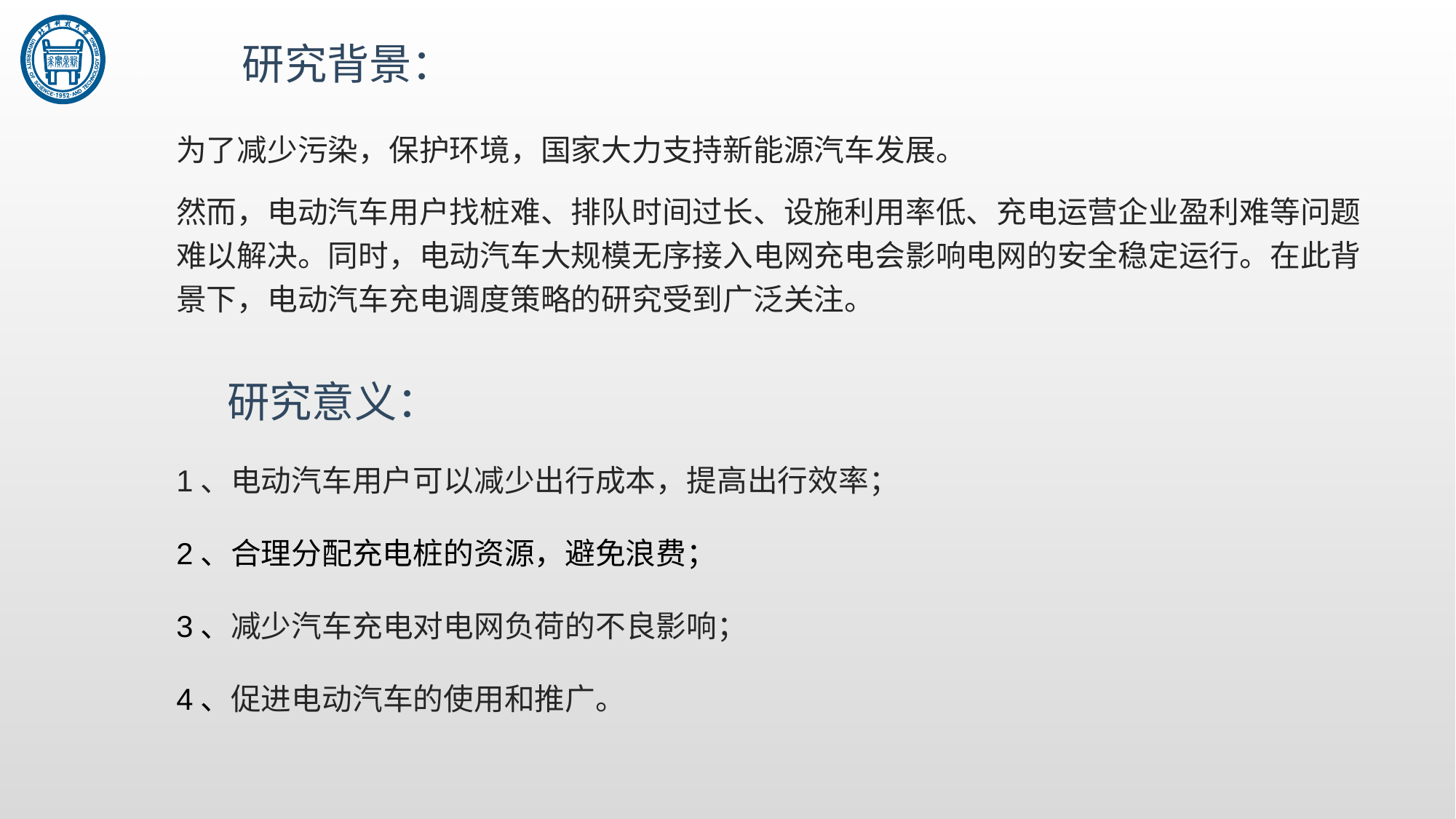

研究背景：
为了减少污染，保护环境，国家大力支持新能源汽车发展。
然而，电动汽车用户找桩难、排队时间过长、设施利用率低、充电运营企业盈利难等问题难以解决。同时，电动汽车大规模无序接入电网充电会影响电网的安全稳定运行。在此背景下，电动汽车充电调度策略的研究受到广泛关注。

研究意义：

1、电动汽车用户可以减少出行成本，提高出行效率；

2、合理分配充电桩的资源，避免浪费；

3、减少汽车充电对电网负荷的不良影响；

4、促进电动汽车的使用和推广。
延迟符号